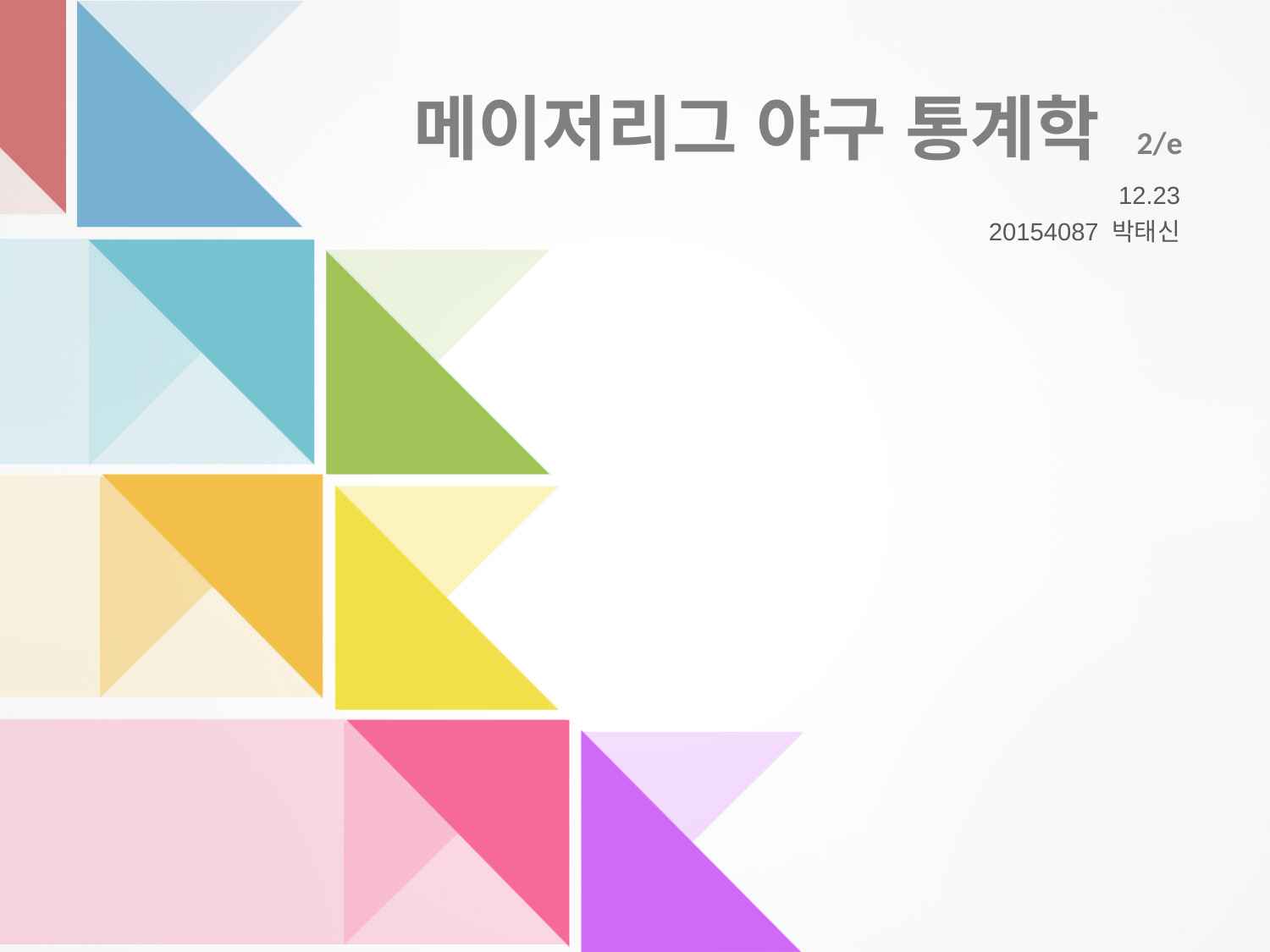

# 메이저리그 야구 통계학 2/e
12.23
20154087 박태신